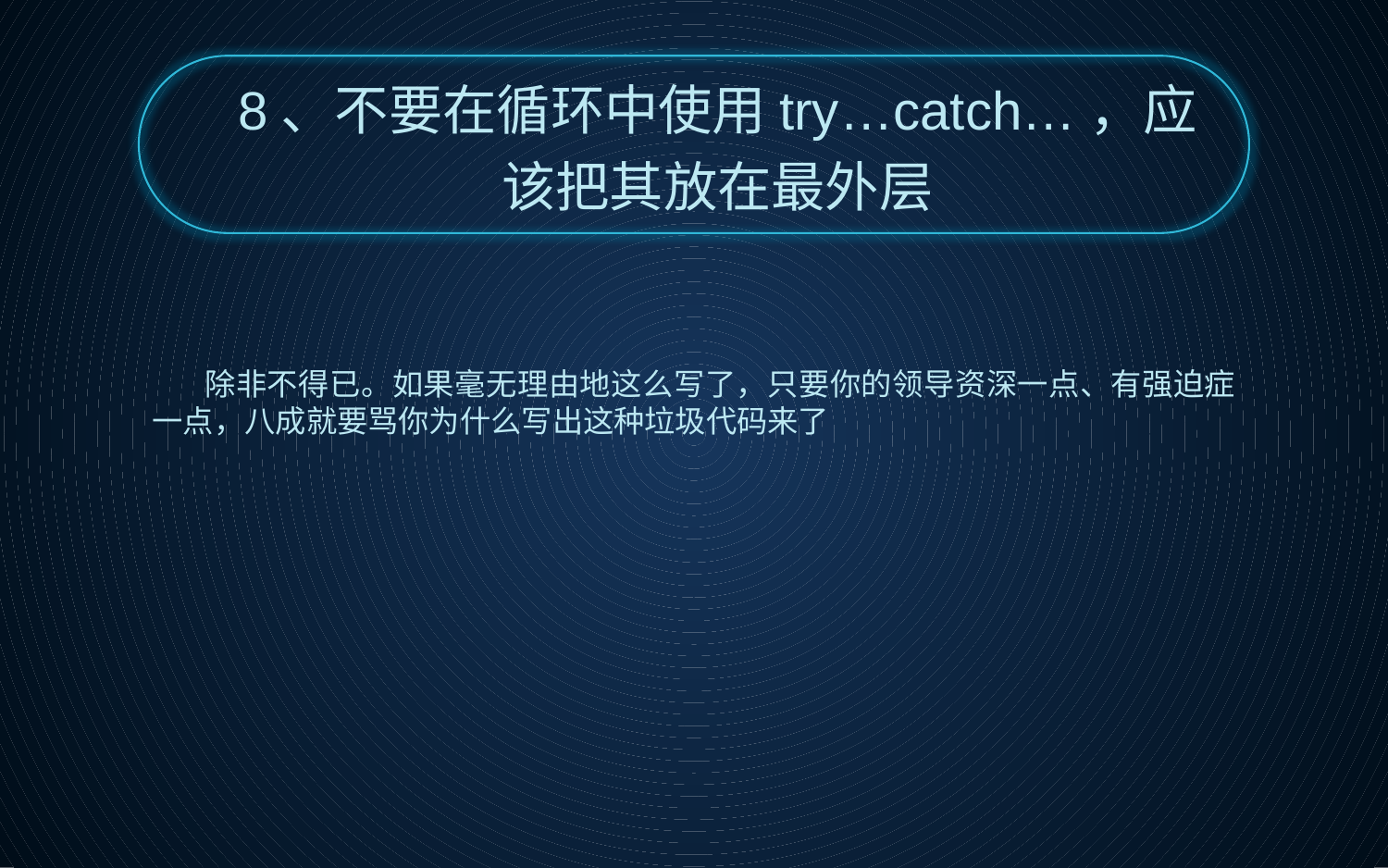

8、不要在循环中使用try…catch…，应该把其放在最外层

      除非不得已。如果毫无理由地这么写了，只要你的领导资深一点、有强迫症一点，八成就要骂你为什么写出这种垃圾代码来了